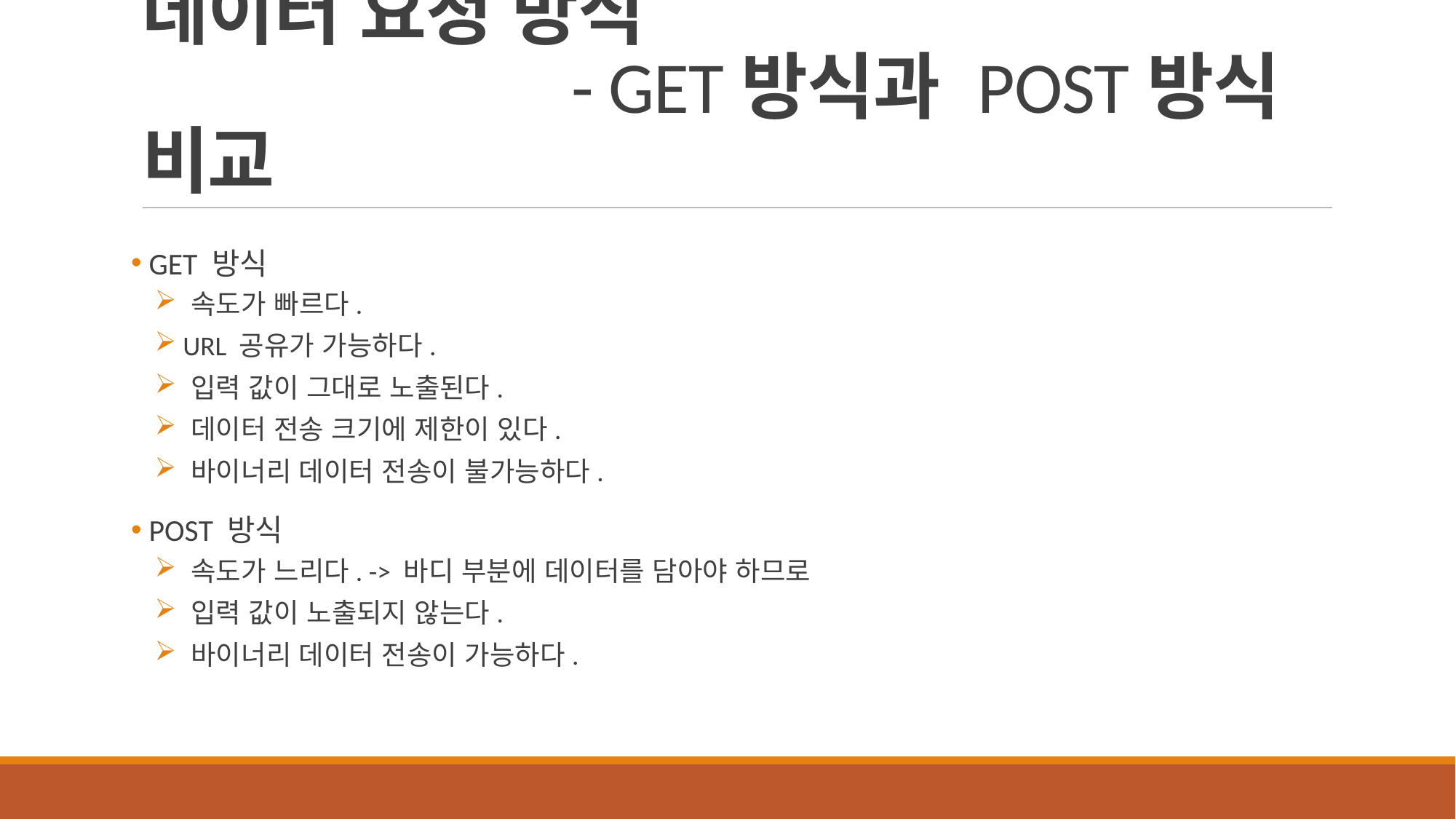

# 데이터 요청 방식 - GET방식과 POST방식 비교
 GET 방식
 속도가 빠르다.
 URL 공유가 가능하다.
 입력 값이 그대로 노출된다.
 데이터 전송 크기에 제한이 있다.
 바이너리 데이터 전송이 불가능하다.
 POST 방식
 속도가 느리다. -> 바디 부분에 데이터를 담아야 하므로
 입력 값이 노출되지 않는다.
 바이너리 데이터 전송이 가능하다.